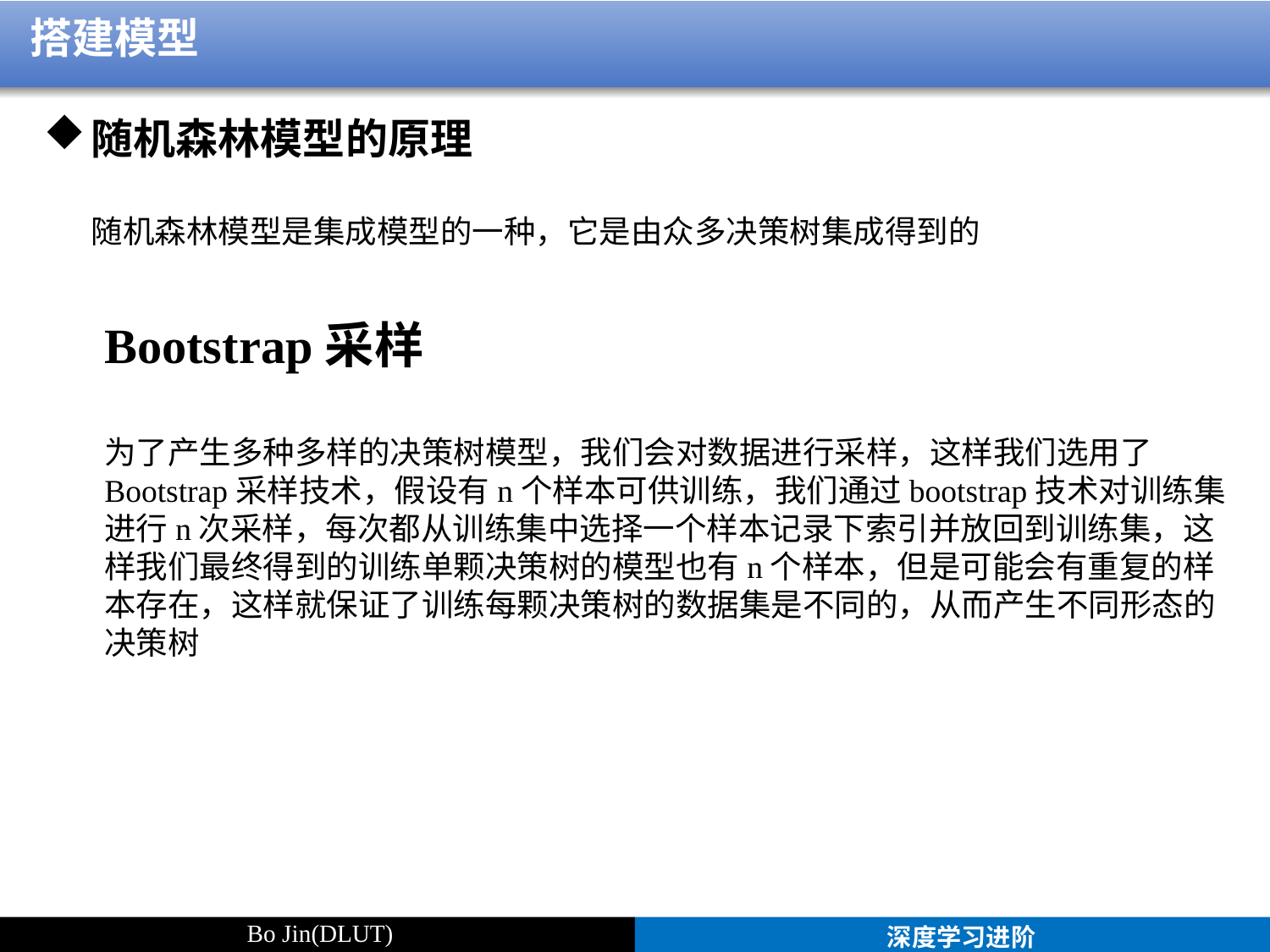

搭建模型

随机森林模型的原理
随机森林模型是集成模型的一种，它是由众多决策树集成得到的
Bootstrap采样

为了产生多种多样的决策树模型，我们会对数据进行采样，这样我们选用了Bootstrap采样技术，假设有n个样本可供训练，我们通过bootstrap技术对训练集进行n次采样，每次都从训练集中选择一个样本记录下索引并放回到训练集，这样我们最终得到的训练单颗决策树的模型也有n个样本，但是可能会有重复的样本存在，这样就保证了训练每颗决策树的数据集是不同的，从而产生不同形态的决策树
Bo Jin(DLUT)
深度学习进阶